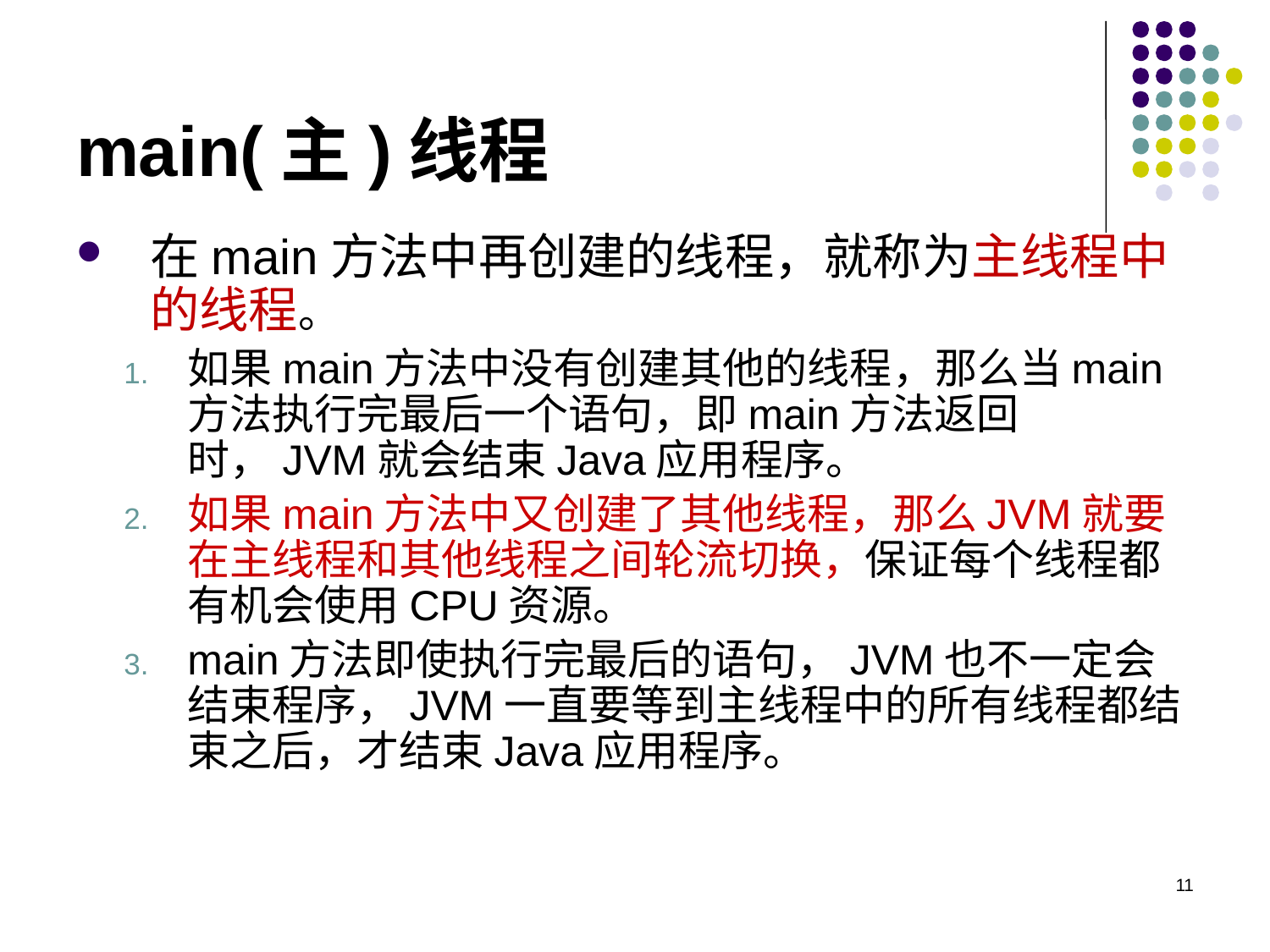

# main(主)线程
在main方法中再创建的线程，就称为主线程中的线程。
如果main方法中没有创建其他的线程，那么当main方法执行完最后一个语句，即main方法返回时，JVM就会结束Java应用程序。
如果main方法中又创建了其他线程，那么JVM就要在主线程和其他线程之间轮流切换，保证每个线程都有机会使用CPU资源。
main方法即使执行完最后的语句，JVM也不一定会结束程序，JVM一直要等到主线程中的所有线程都结束之后，才结束Java应用程序。

11